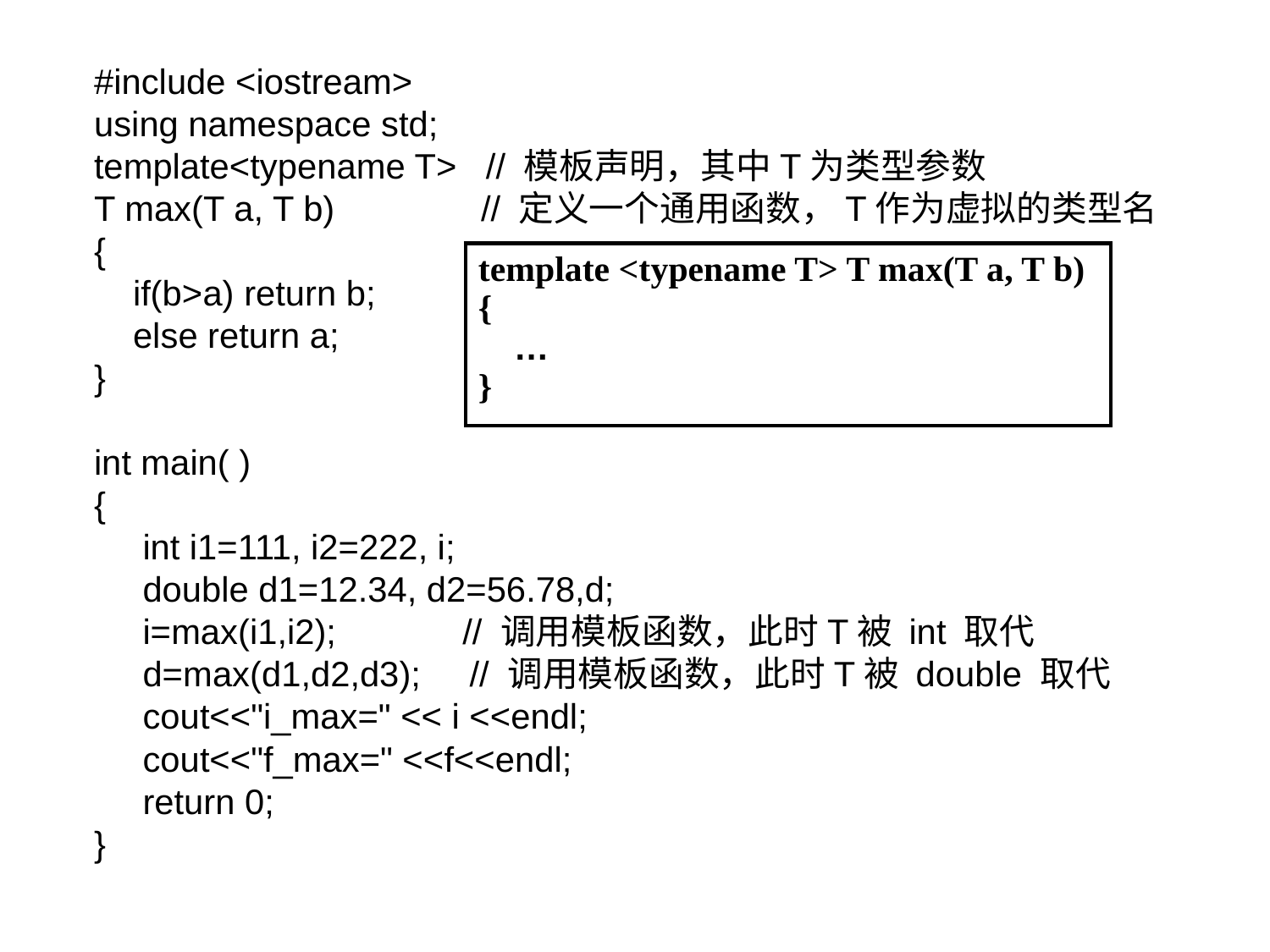

#include <iostream>
using namespace std;
template<typename T>   // 模板声明，其中T为类型参数
T max(T a, T b)               // 定义一个通用函数，T作为虚拟的类型名
{
    if(b>a) return b;
    else return a;
}

int main( )
{
     int i1=111, i2=222, i;
     double d1=12.34, d2=56.78,d;
     i=max(i1,i2);             // 调用模板函数，此时T被 int 取代
     d=max(d1,d2,d3);     // 调用模板函数，此时T被 double 取代
     cout<<"i_max=" << i <<endl;
     cout<<"f_max=" <<f<<endl;
     return 0;
}
| template <typename T> T max(T a, T b) { … } |
| --- |